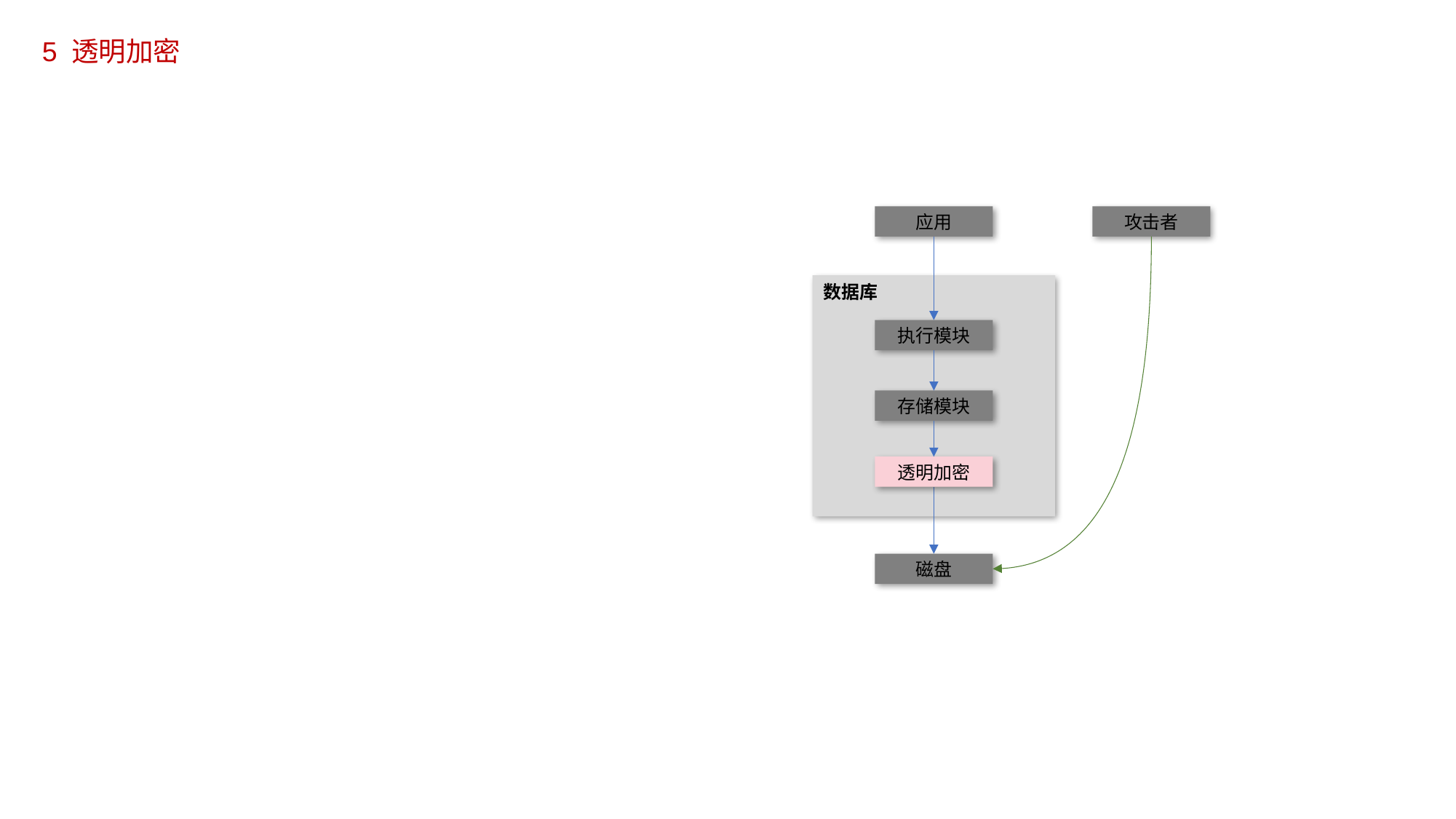

5 透明加密
应用
攻击者
数据库
执行模块
存储模块
透明加密
磁盘